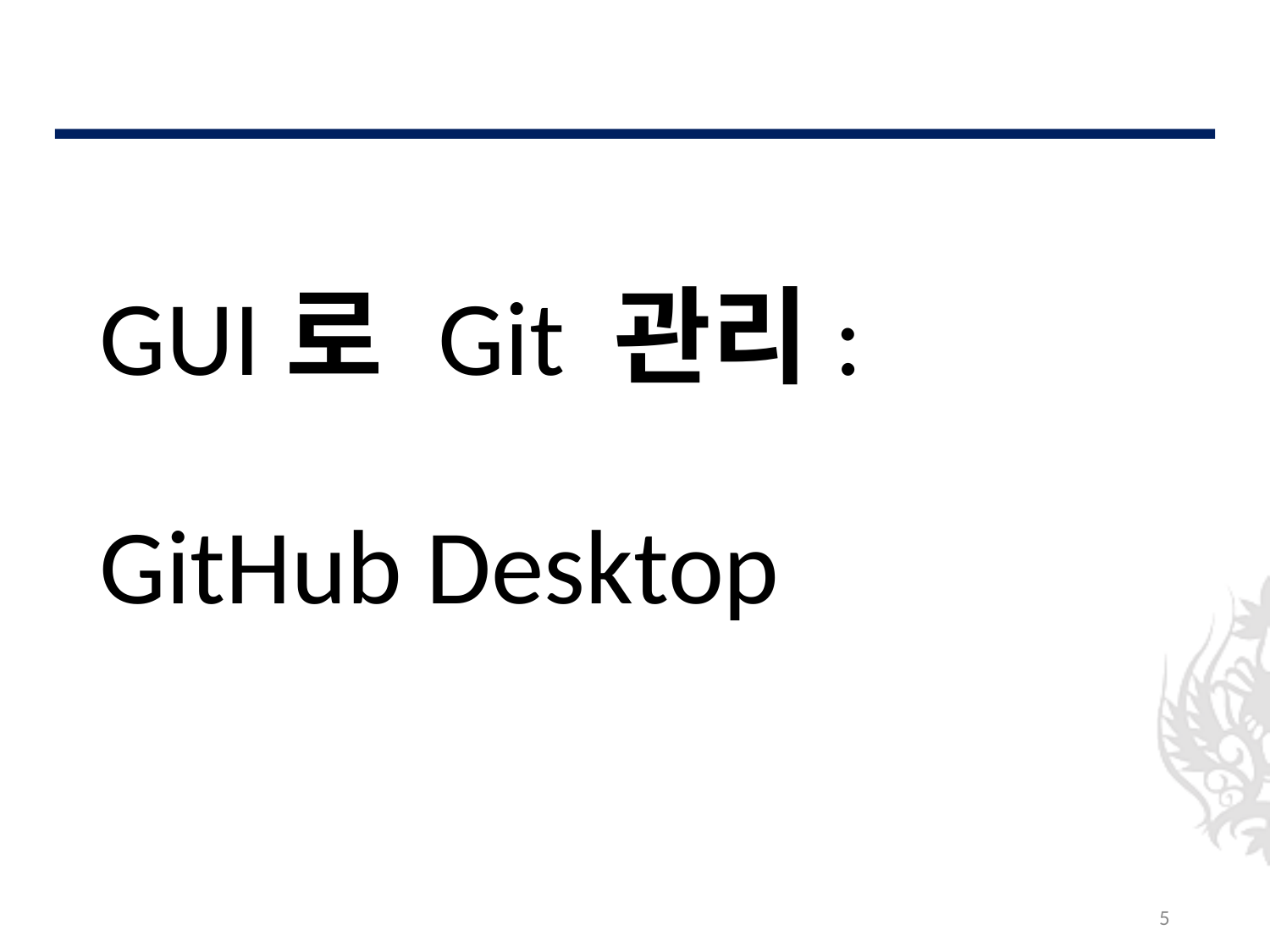

# GUI로 Git 관리: GitHub Desktop

5